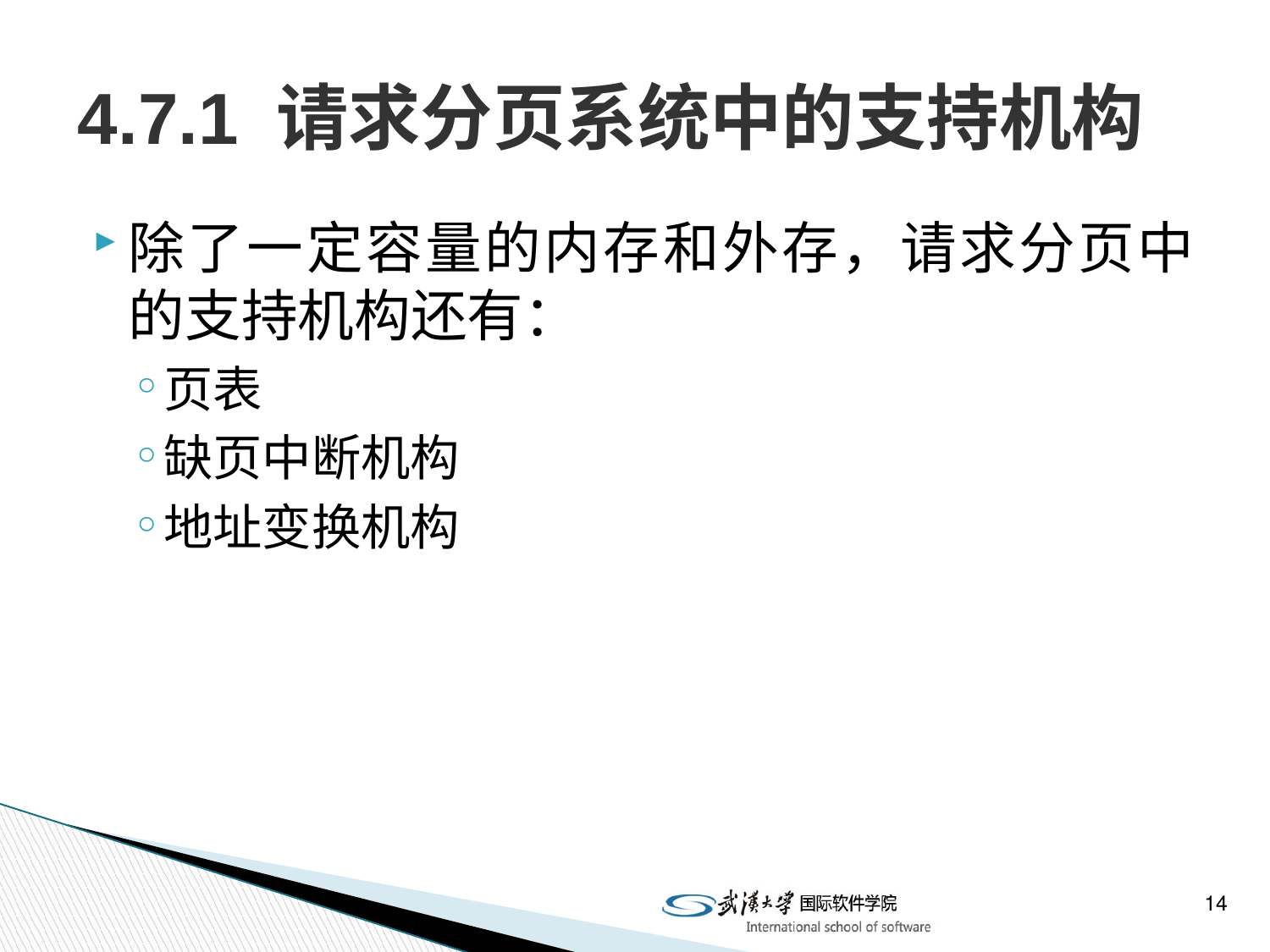

# 4.7.1 请求分页系统中的支持机构
除了一定容量的内存和外存，请求分页中的支持机构还有：
页表
缺页中断机构
地址变换机构